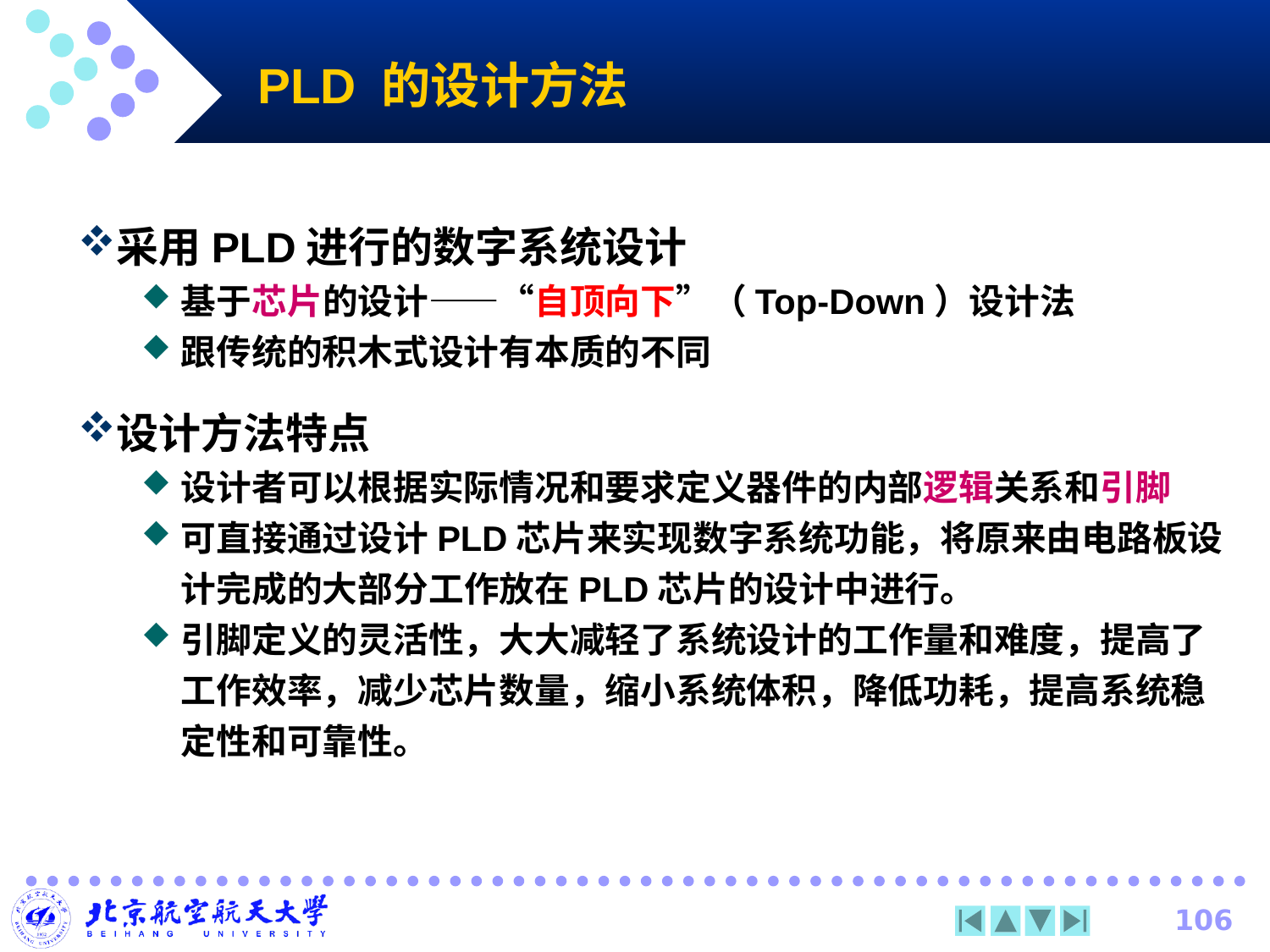

# PLD 的设计方法
采用PLD进行的数字系统设计
基于芯片的设计——“自顶向下”（Top-Down）设计法
跟传统的积木式设计有本质的不同
设计方法特点
设计者可以根据实际情况和要求定义器件的内部逻辑关系和引脚
可直接通过设计PLD芯片来实现数字系统功能，将原来由电路板设计完成的大部分工作放在PLD芯片的设计中进行。
引脚定义的灵活性，大大减轻了系统设计的工作量和难度，提高了工作效率，减少芯片数量，缩小系统体积，降低功耗，提高系统稳定性和可靠性。
106